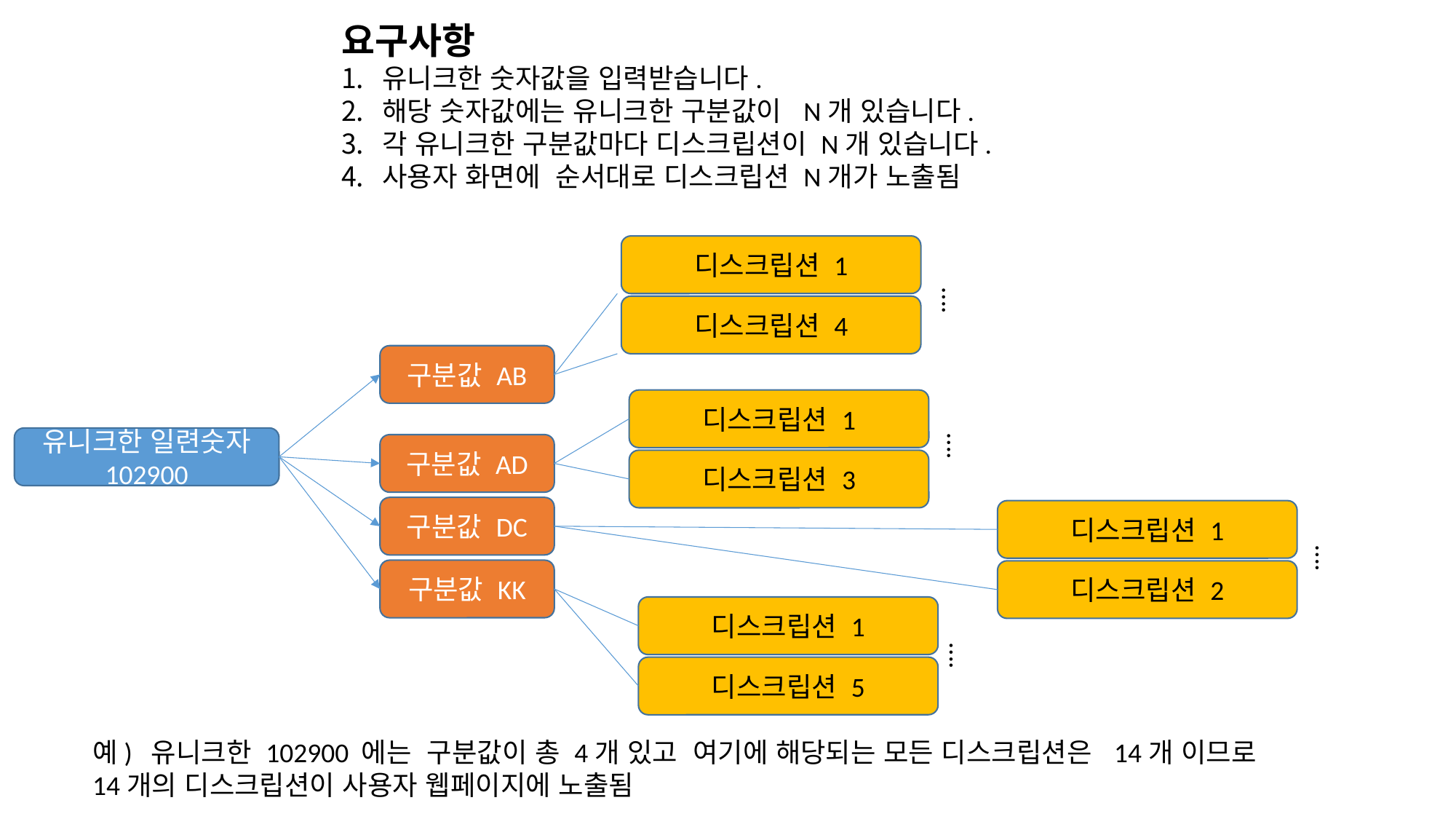

요구사항
유니크한 숫자값을 입력받습니다.
해당 숫자값에는 유니크한 구분값이  N개 있습니다.
각 유니크한 구분값마다 디스크립션이 N개 있습니다.
사용자 화면에  순서대로 디스크립션 N개가 노출됨
디스크립션 1
….
디스크립션 4
구분값 AB
디스크립션 1
….
유니크한 일련숫자
102900
구분값 AD
디스크립션 3
구분값 DC
디스크립션 1
….
구분값 KK
디스크립션 2
디스크립션 1
….
디스크립션 5
예)  유니크한 102900 에는  구분값이 총 4개 있고  여기에 해당되는 모든 디스크립션은  14개 이므로
14개의 디스크립션이 사용자 웹페이지에 노출됨